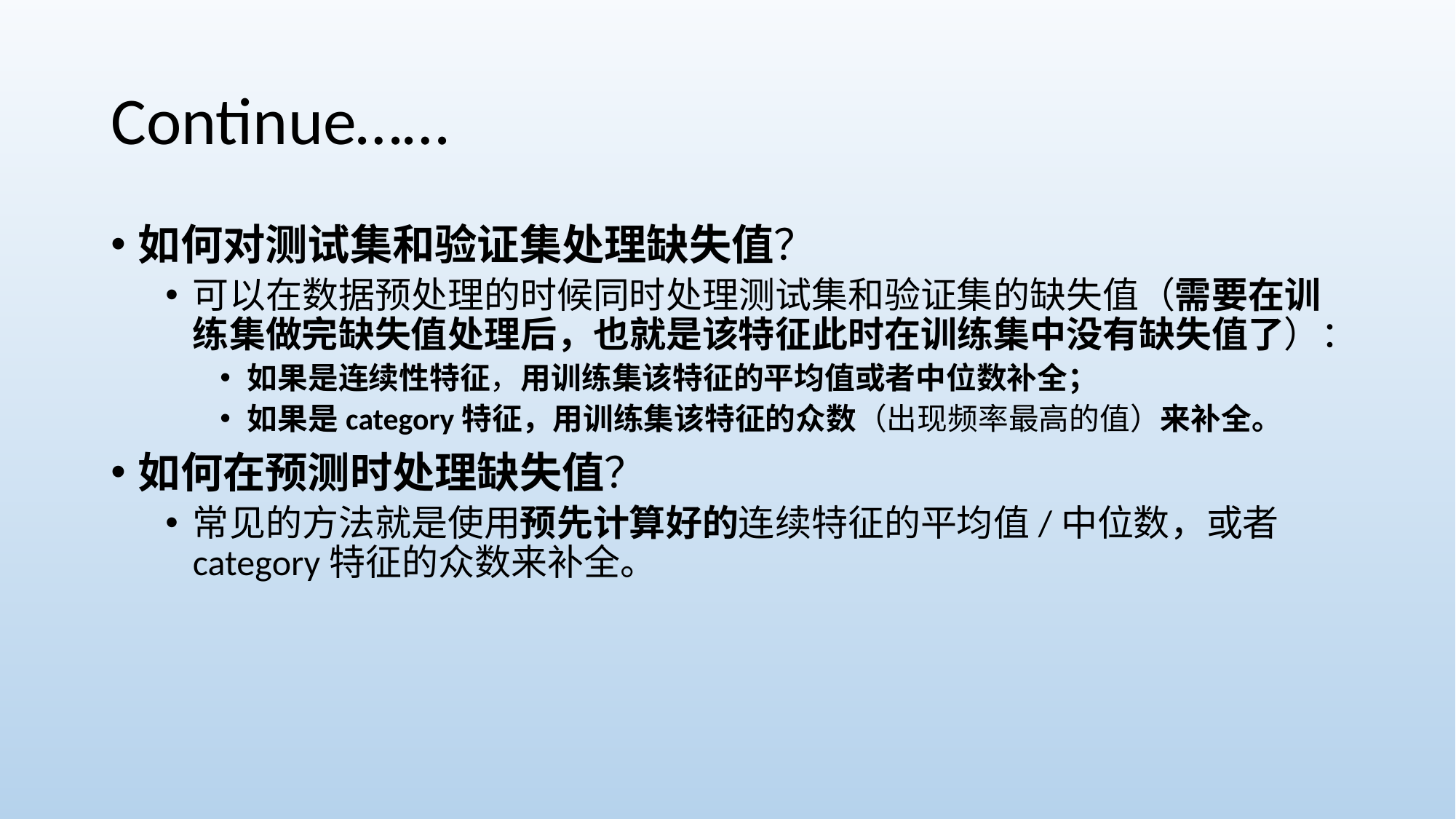

# Continue……
如何对测试集和验证集处理缺失值？
可以在数据预处理的时候同时处理测试集和验证集的缺失值（需要在训练集做完缺失值处理后，也就是该特征此时在训练集中没有缺失值了）：
如果是连续性特征，用训练集该特征的平均值或者中位数补全；
如果是category特征，用训练集该特征的众数（出现频率最高的值）来补全。
如何在预测时处理缺失值？
常见的方法就是使用预先计算好的连续特征的平均值/中位数，或者category特征的众数来补全。